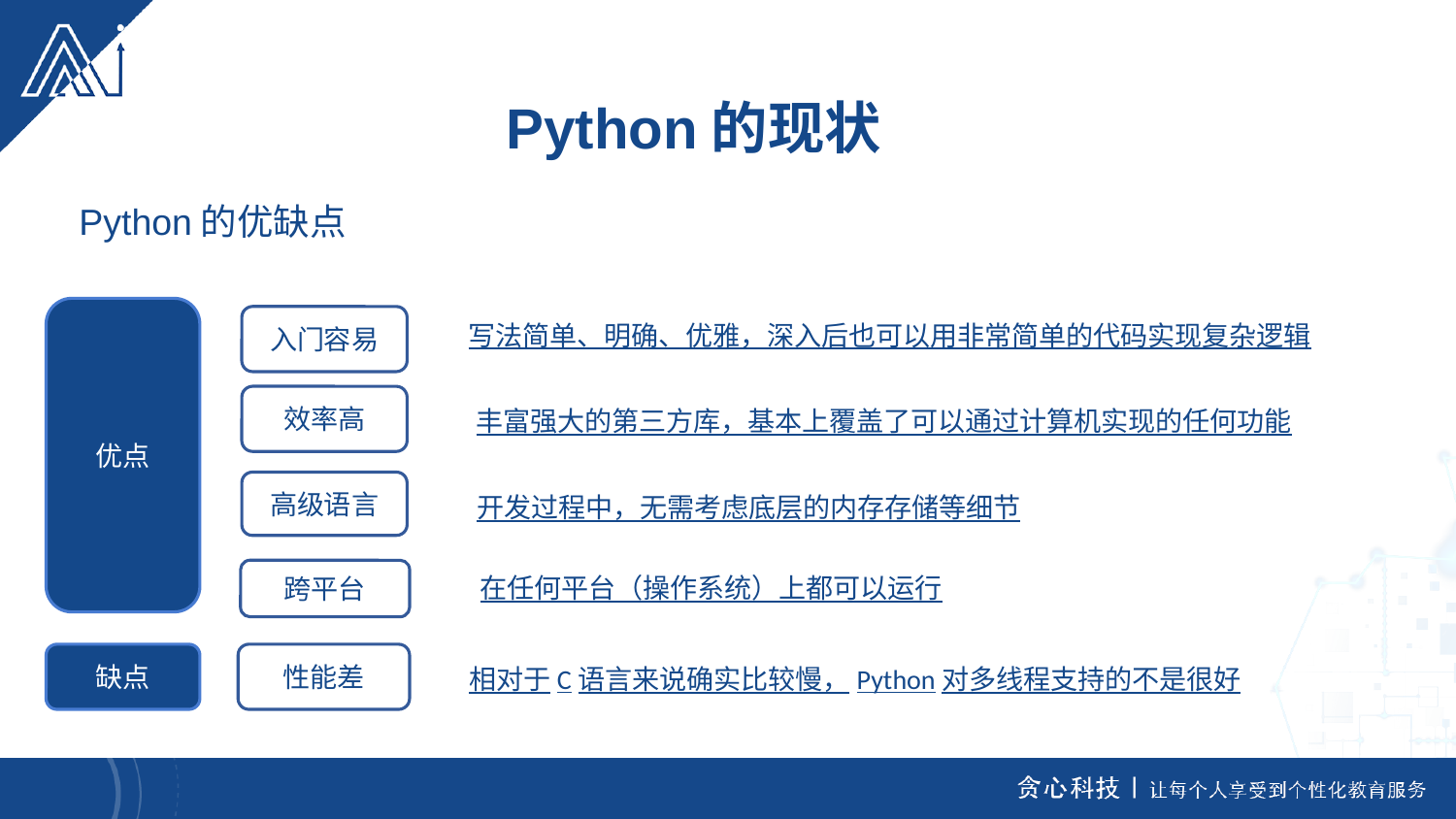

Python的现状
Python的优缺点
优点
入门容易
写法简单、明确、优雅，深入后也可以用非常简单的代码实现复杂逻辑
效率高
丰富强大的第三方库，基本上覆盖了可以通过计算机实现的任何功能
高级语言
开发过程中，无需考虑底层的内存存储等细节
跨平台
在任何平台（操作系统）上都可以运行
缺点
性能差
相对于C语言来说确实比较慢，Python对多线程支持的不是很好